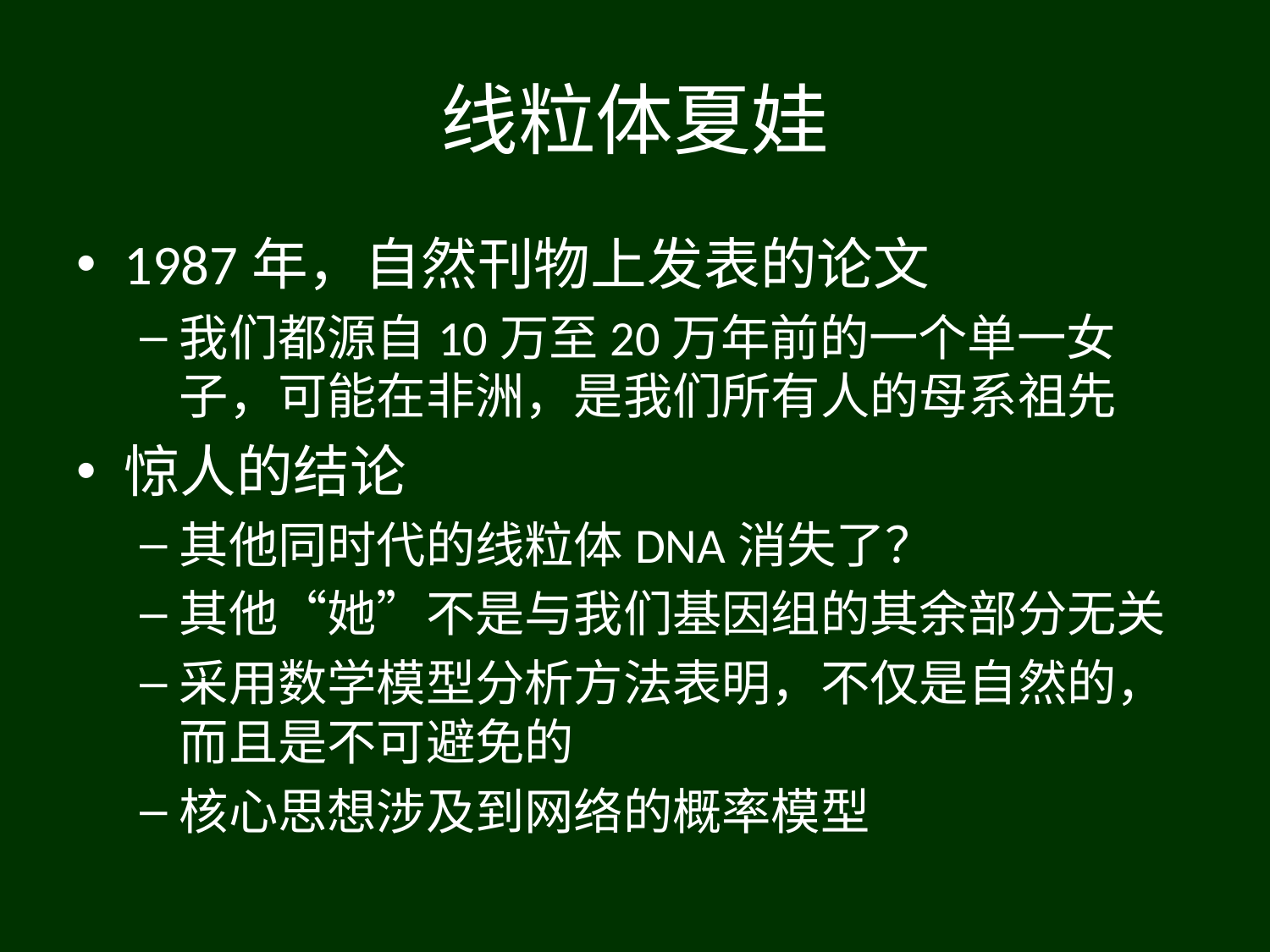

# 线粒体夏娃
1987年，自然刊物上发表的论文
我们都源自10万至20万年前的一个单一女子，可能在非洲，是我们所有人的母系祖先
惊人的结论
其他同时代的线粒体DNA消失了？
其他“她”不是与我们基因组的其余部分无关
采用数学模型分析方法表明，不仅是自然的，而且是不可避免的
核心思想涉及到网络的概率模型